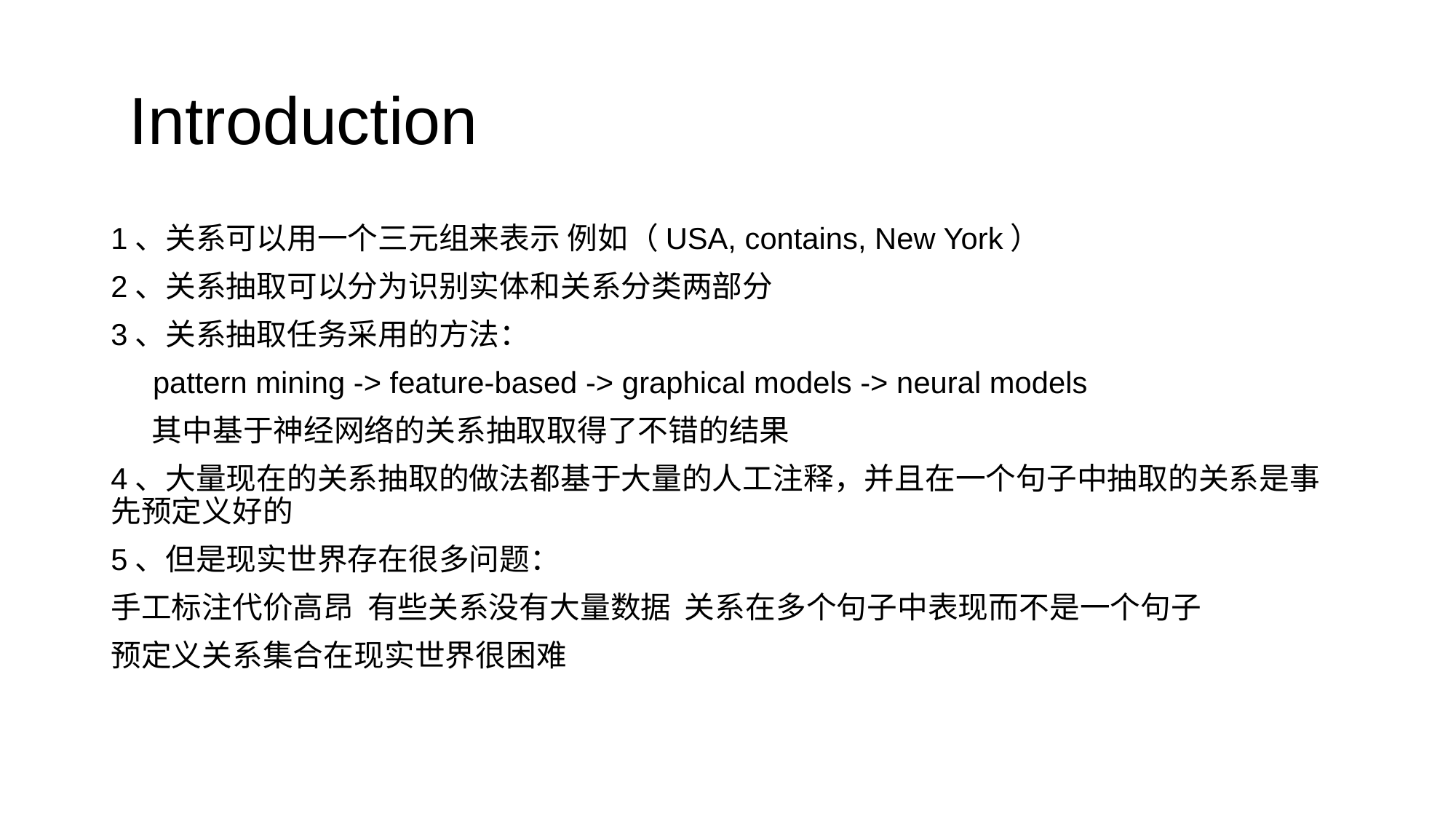

# Introduction
1、关系可以用一个三元组来表示 例如（USA, contains, New York）
2、关系抽取可以分为识别实体和关系分类两部分
3、关系抽取任务采用的方法：
     pattern mining -> feature-based -> graphical models -> neural models
     其中基于神经网络的关系抽取取得了不错的结果
4、大量现在的关系抽取的做法都基于大量的人工注释，并且在一个句子中抽取的关系是事先预定义好的
5、但是现实世界存在很多问题：
手工标注代价高昂  有些关系没有大量数据  关系在多个句子中表现而不是一个句子
预定义关系集合在现实世界很困难